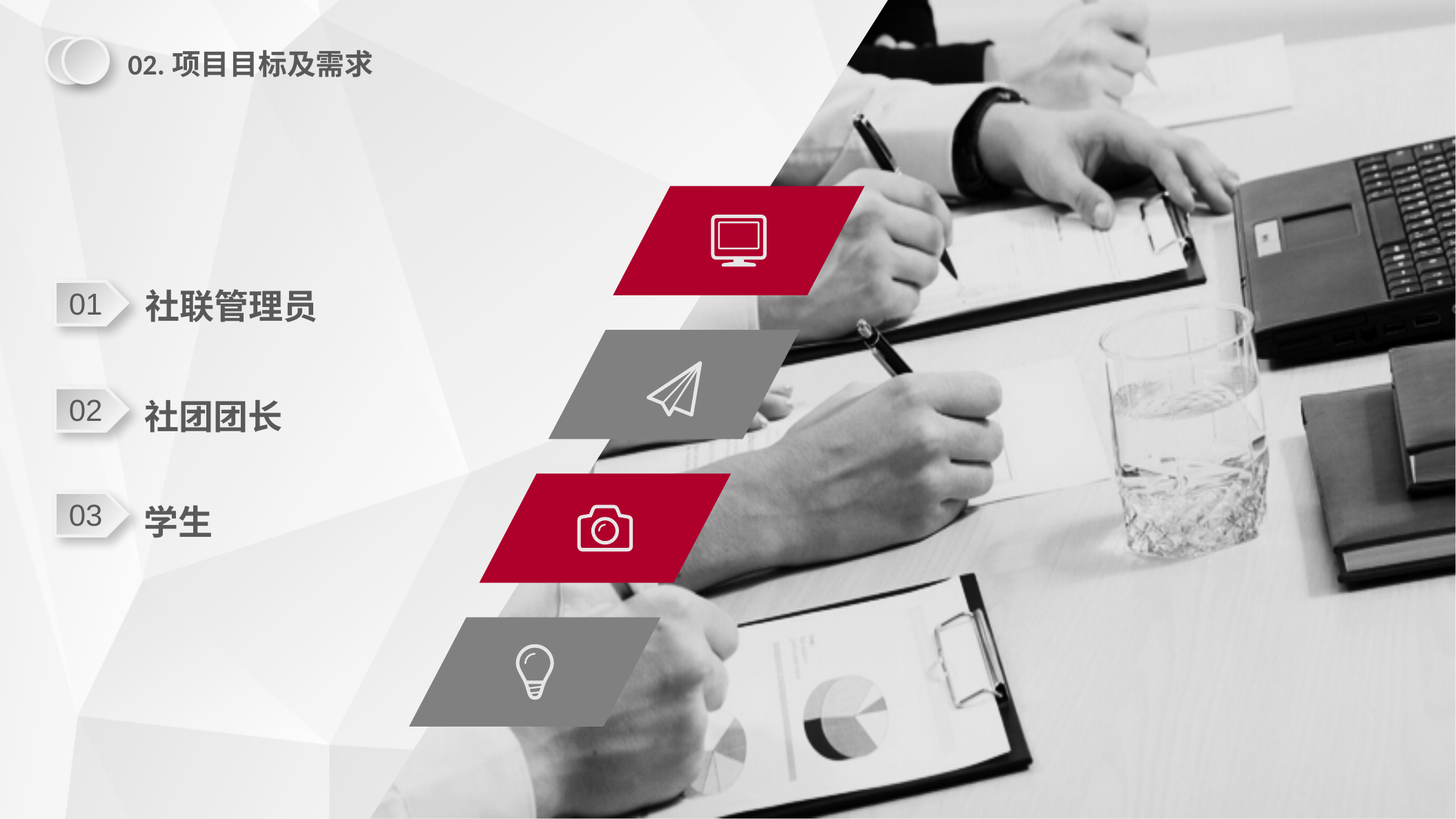

02.项目目标及需求

社联管理员
01

社团团长
02

学生
03